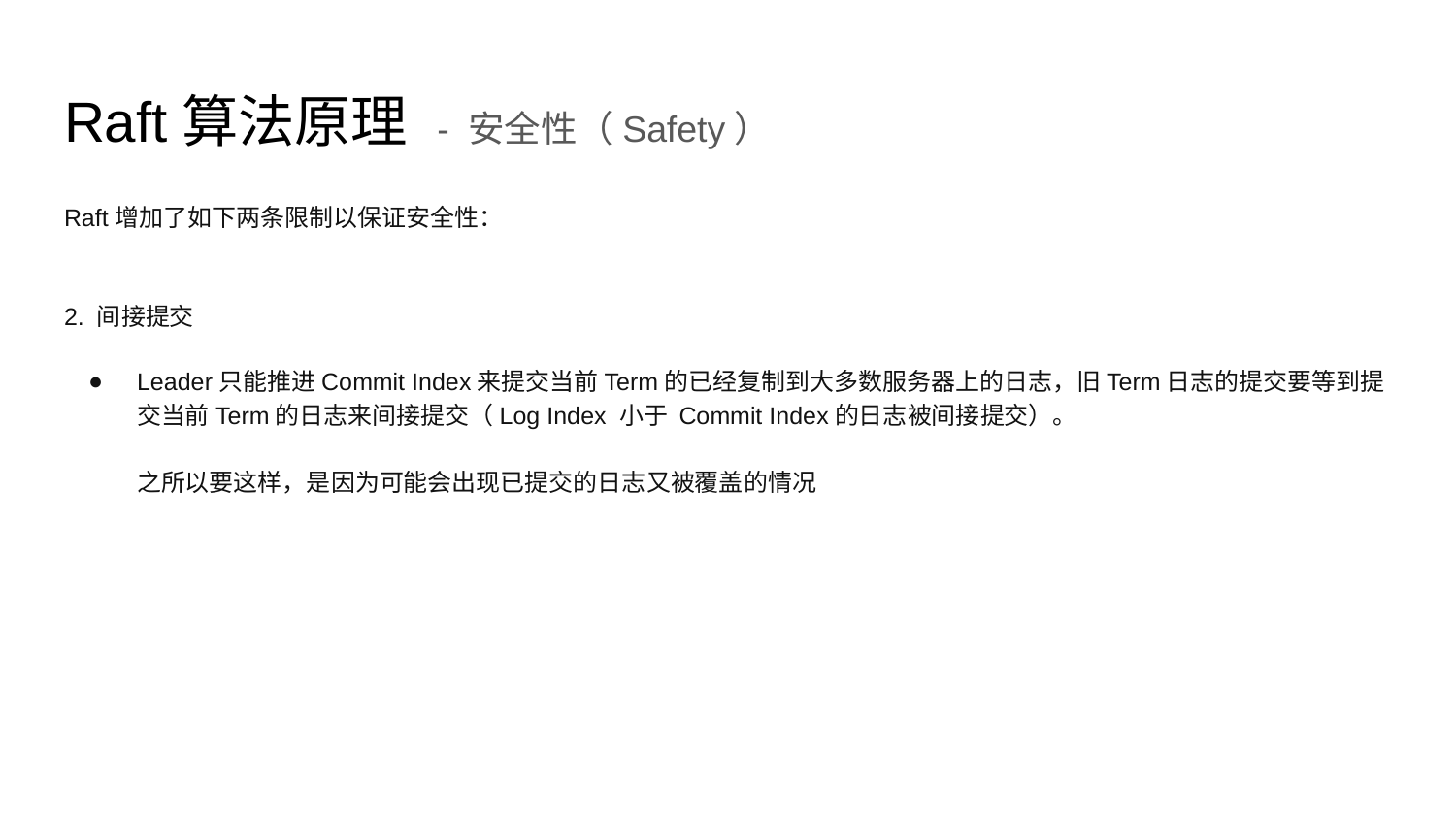

# Raft算法原理 - 安全性（Safety）

Raft增加了如下两条限制以保证安全性：

2. 间接提交
Leader只能推进Commit Index来提交当前Term的已经复制到大多数服务器上的日志，旧Term日志的提交要等到提交当前Term的日志来间接提交（Log Index 小于 Commit Index的日志被间接提交）。
之所以要这样，是因为可能会出现已提交的日志又被覆盖的情况